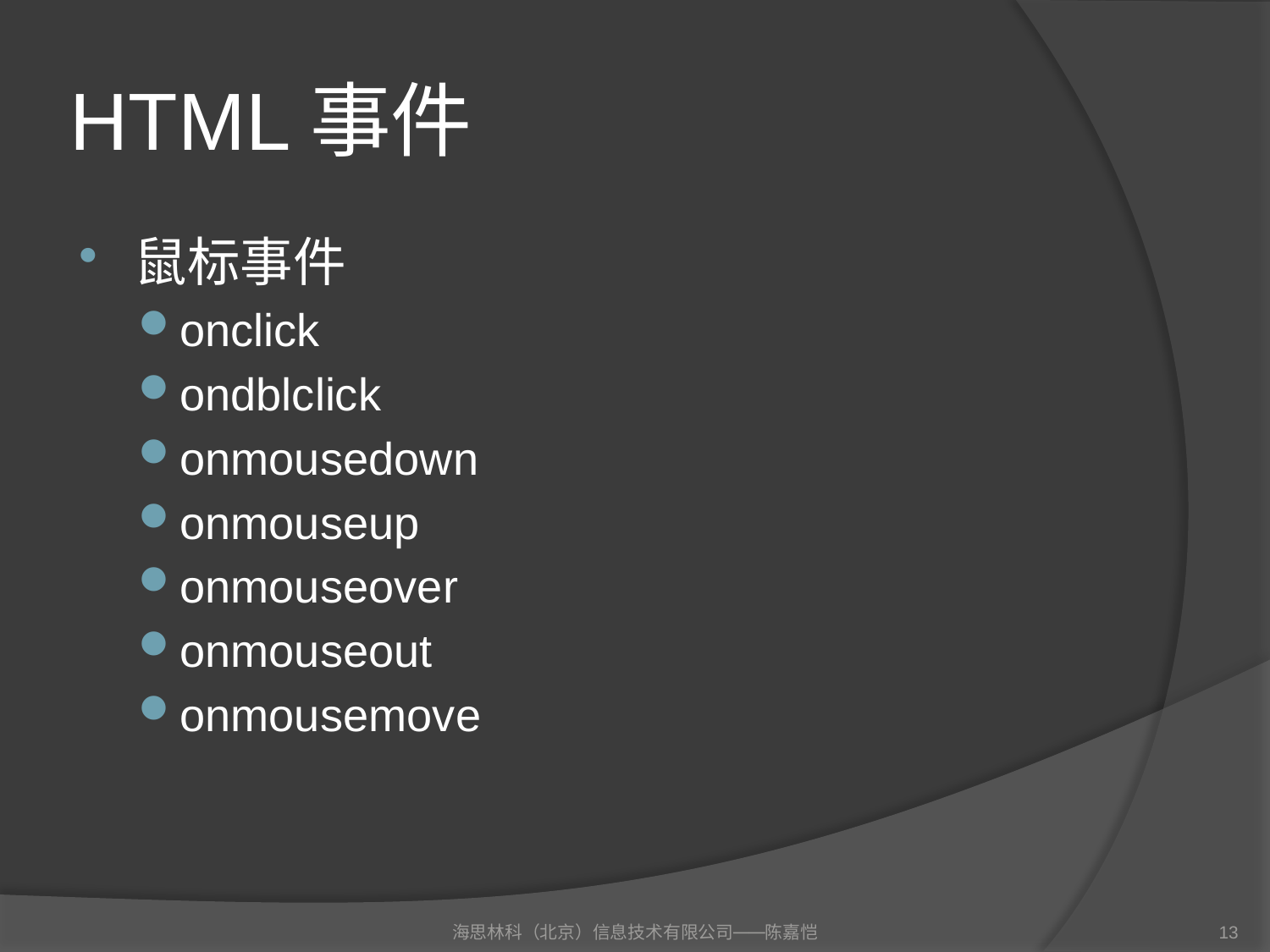

# HTML事件
鼠标事件
onclick
ondblclick
onmousedown
onmouseup
onmouseover
onmouseout
onmousemove
海思林科（北京）信息技术有限公司——陈嘉恺
13